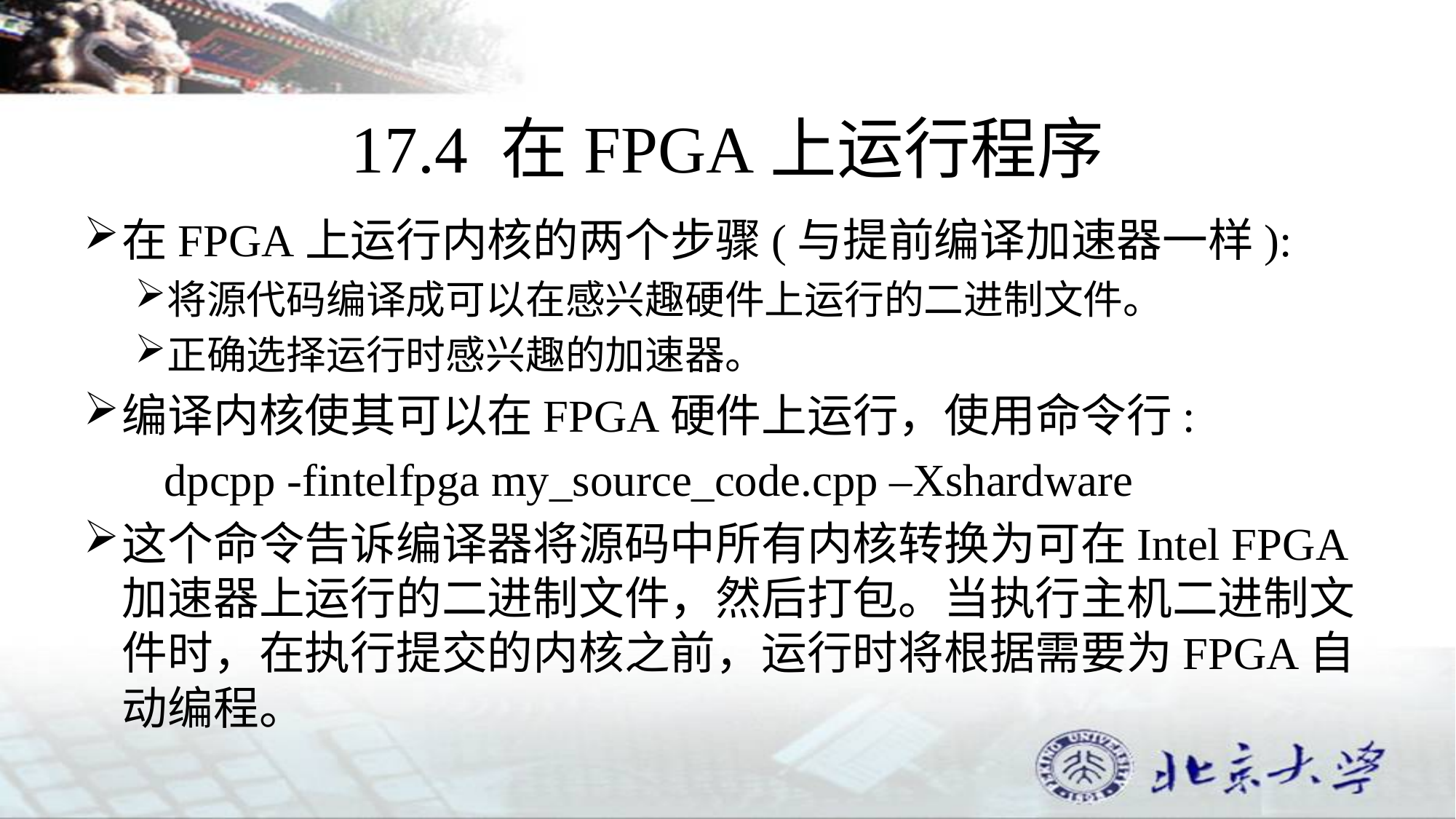

# 17.4 在FPGA上运行程序
在FPGA上运行内核的两个步骤(与提前编译加速器一样):
将源代码编译成可以在感兴趣硬件上运行的二进制文件。
正确选择运行时感兴趣的加速器。
编译内核使其可以在FPGA硬件上运行，使用命令行:
       dpcpp -fintelfpga my_source_code.cpp –Xshardware
这个命令告诉编译器将源码中所有内核转换为可在Intel FPGA加速器上运行的二进制文件，然后打包。当执行主机二进制文件时，在执行提交的内核之前，运行时将根据需要为FPGA自动编程。